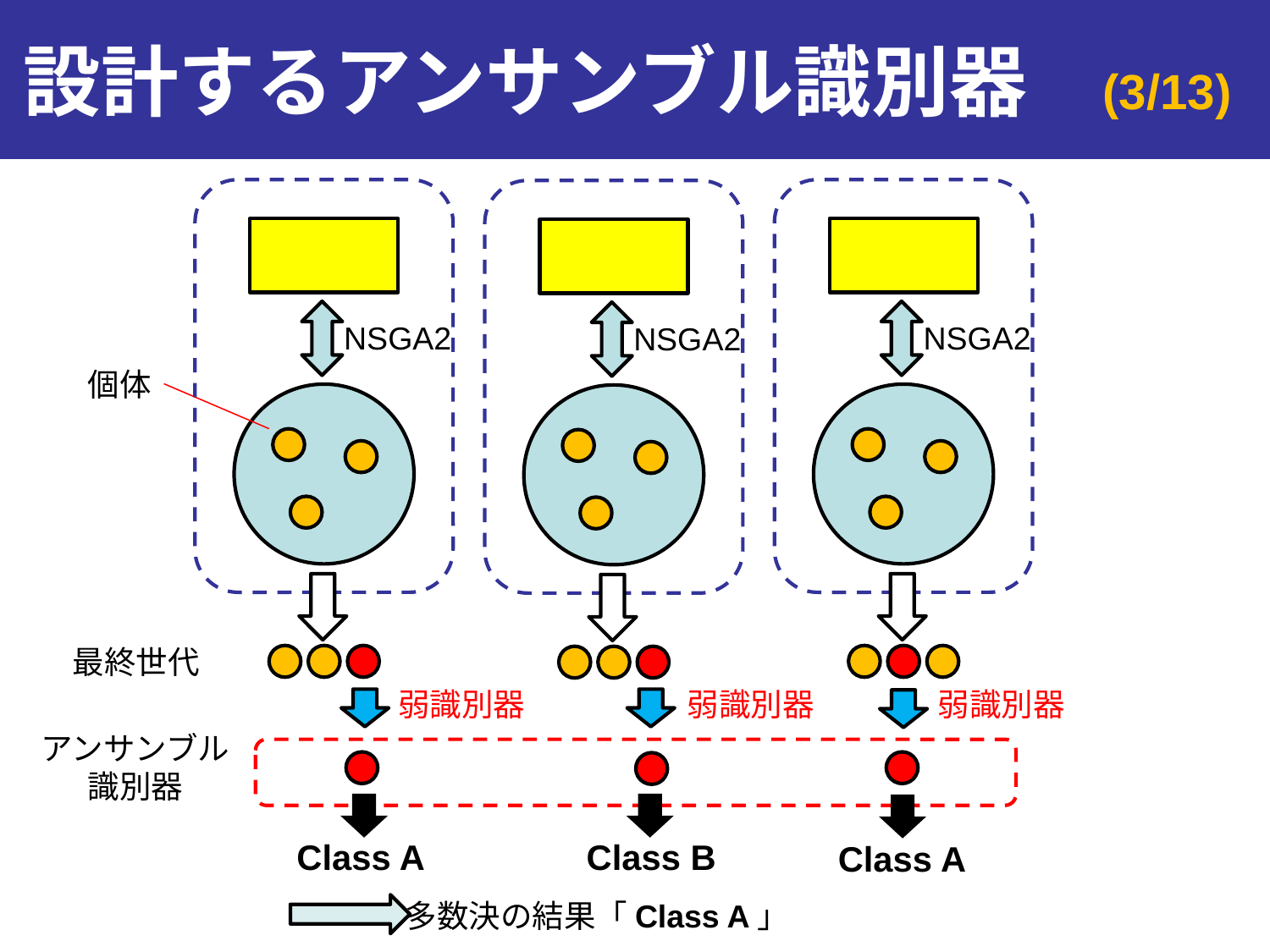

# 設計するアンサンブル識別器

NSGA2
NSGA2
NSGA2
個体

最終世代

弱識別器
弱識別器
弱識別器

アンサンブル
識別器

Class A
Class B
Class A
多数決の結果「Class A」